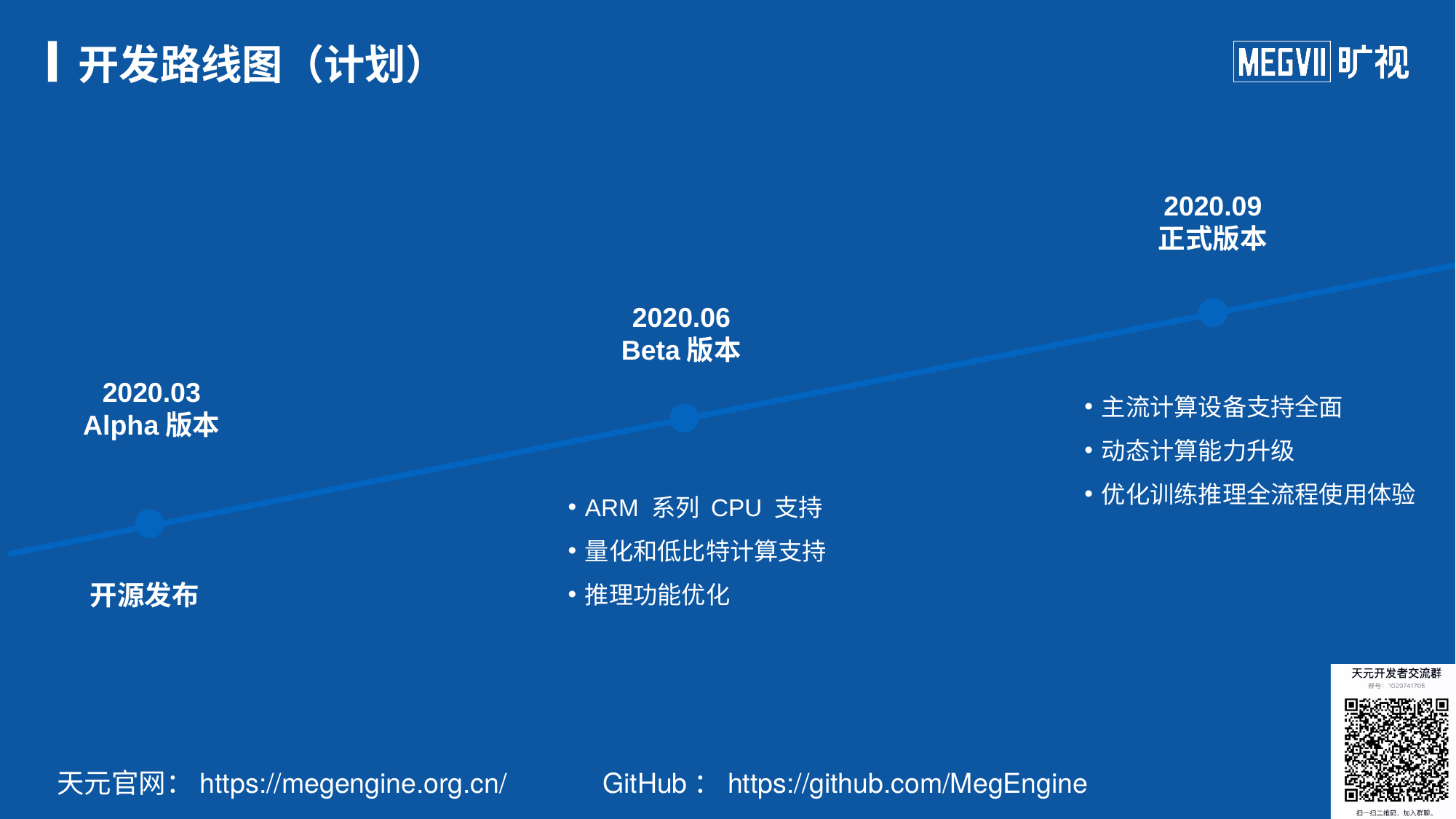

# 开发路线图（计划）
2020.09
正式版本
2020.06
Beta版本

2020.03
Alpha版本
主流计算设备支持全面
动态计算能力升级
优化训练推理全流程使用体验

ARM 系列 CPU 支持
量化和低比特计算支持
推理功能优化

开源发布